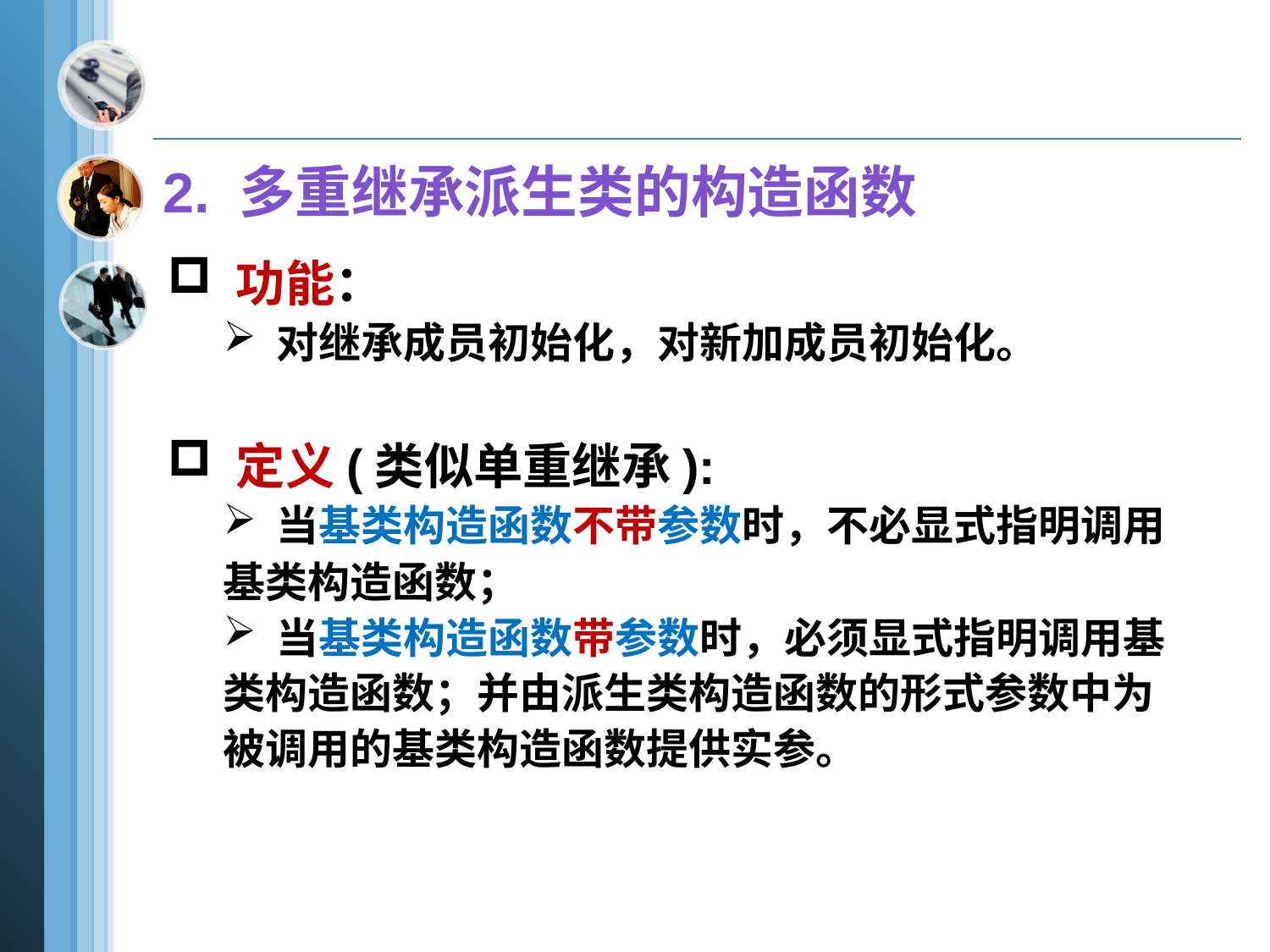

2. 多重继承派生类的构造函数

 功能：
 对继承成员初始化，对新加成员初始化。
 定义(类似单重继承):
 当基类构造函数不带参数时，不必显式指明调用基类构造函数；
 当基类构造函数带参数时，必须显式指明调用基类构造函数；并由派生类构造函数的形式参数中为被调用的基类构造函数提供实参。